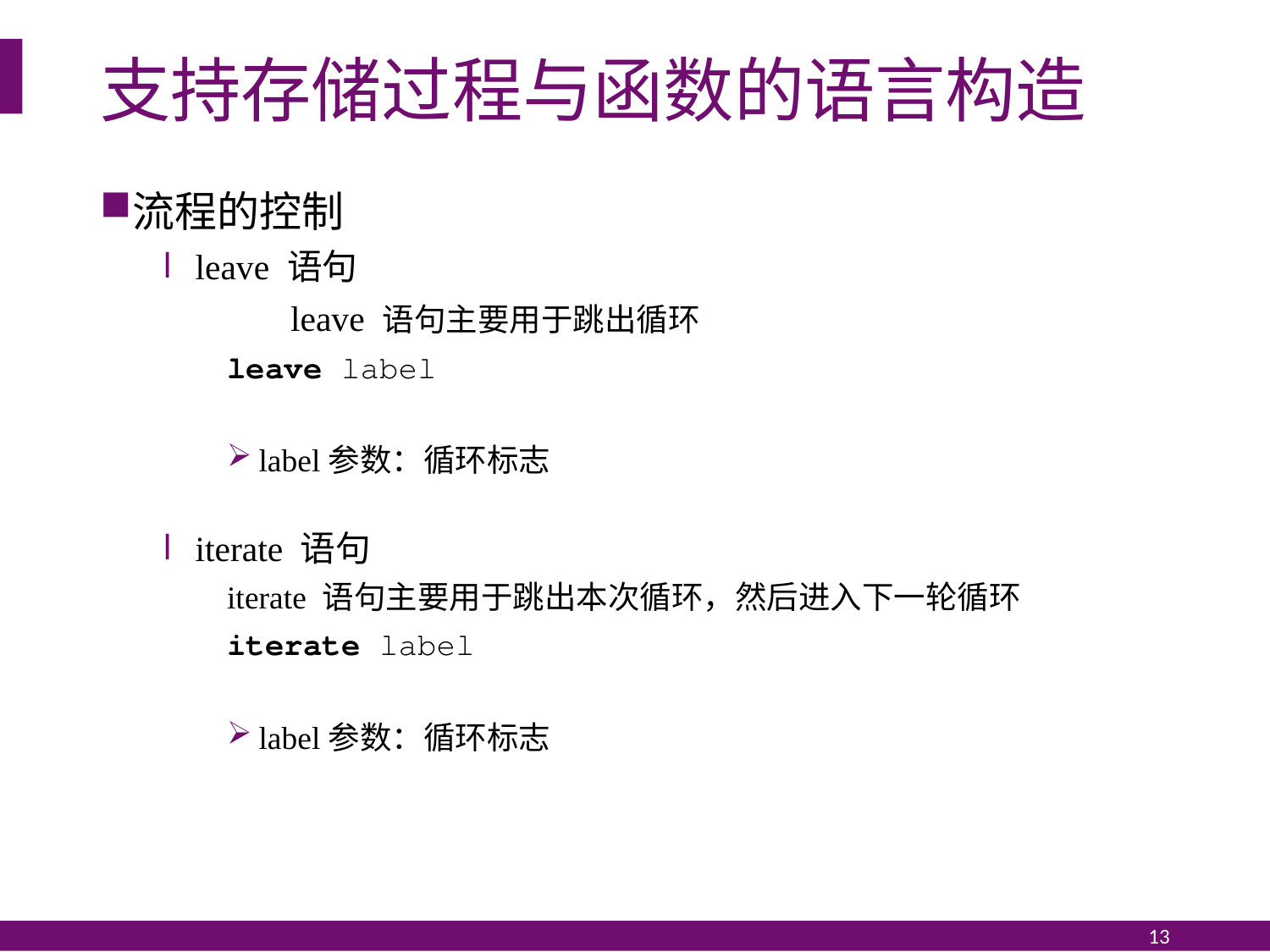

# 支持存储过程与函数的语言构造
流程的控制
leave 语句
	leave 语句主要用于跳出循环
leave label

label参数：循环标志

iterate 语句
iterate 语句主要用于跳出本次循环，然后进入下一轮循环
iterate label

label参数：循环标志

13